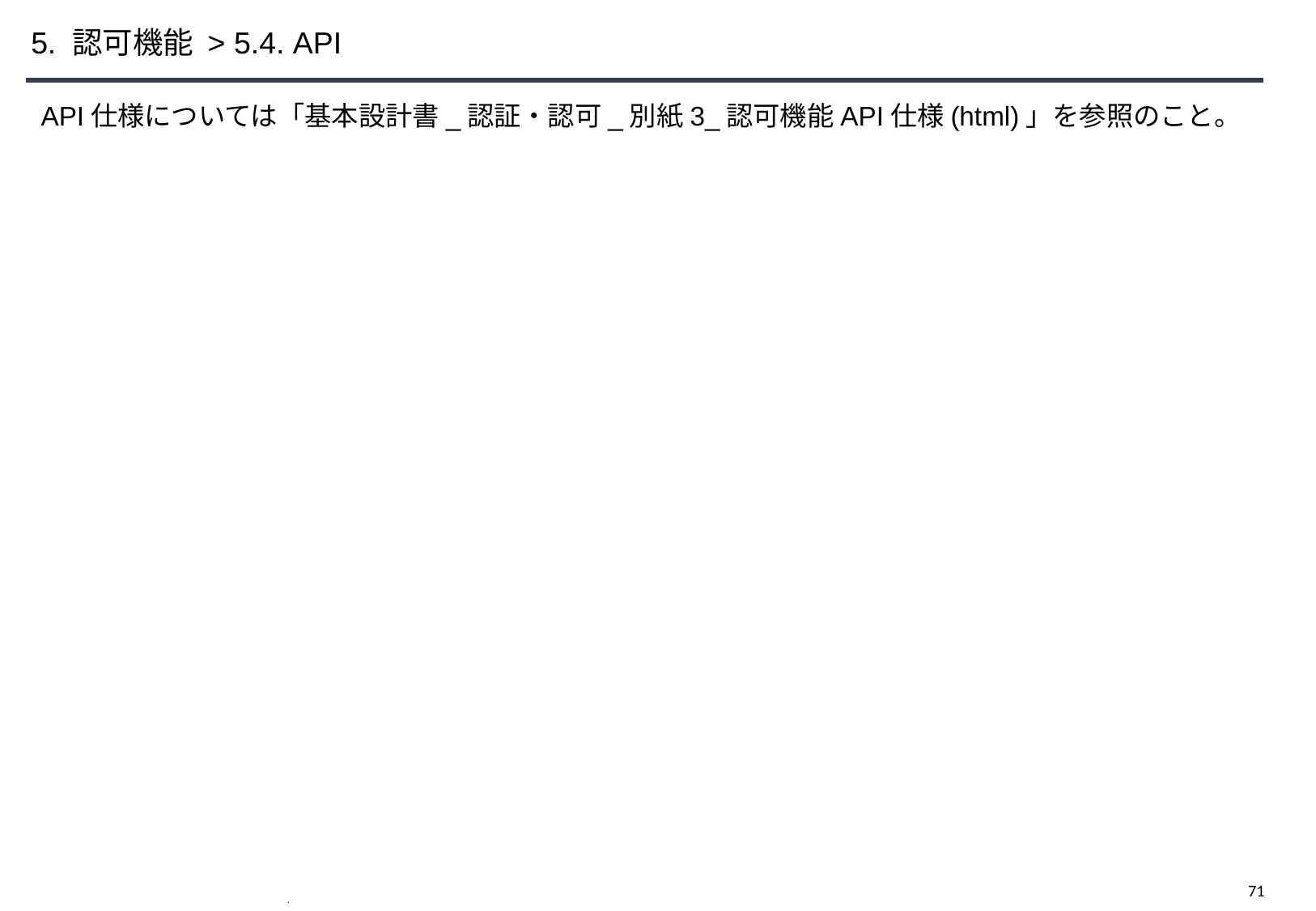

# 5. 認可機能 > 5.4. API
API仕様については「基本設計書_認証・認可_別紙3_認可機能API仕様(html)」を参照のこと。